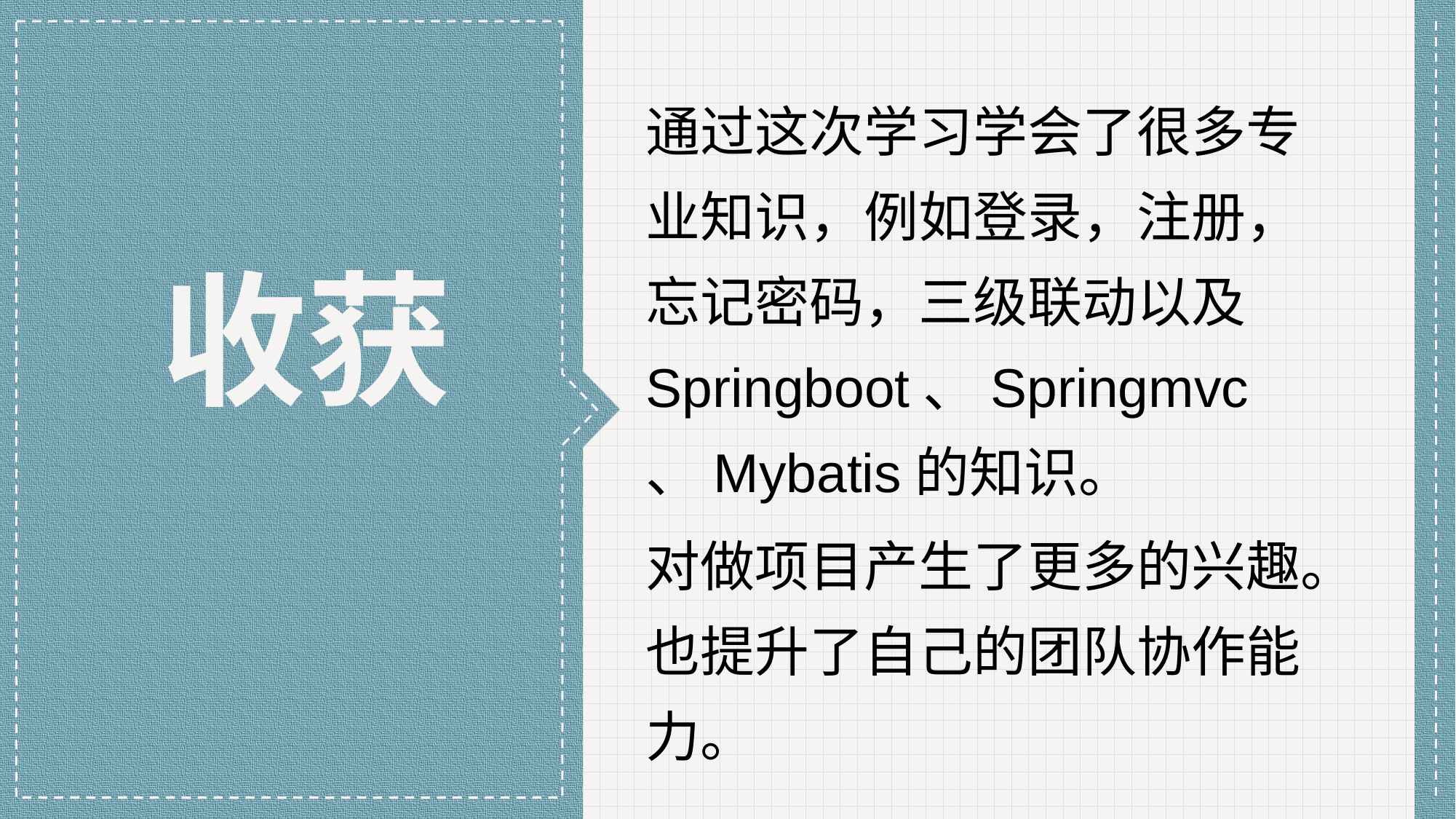

通过这次学习学会了很多专业知识，例如登录，注册，忘记密码，三级联动以及Springboot、Springmvc、Mybatis的知识。
对做项目产生了更多的兴趣。也提升了自己的团队协作能力。
收获